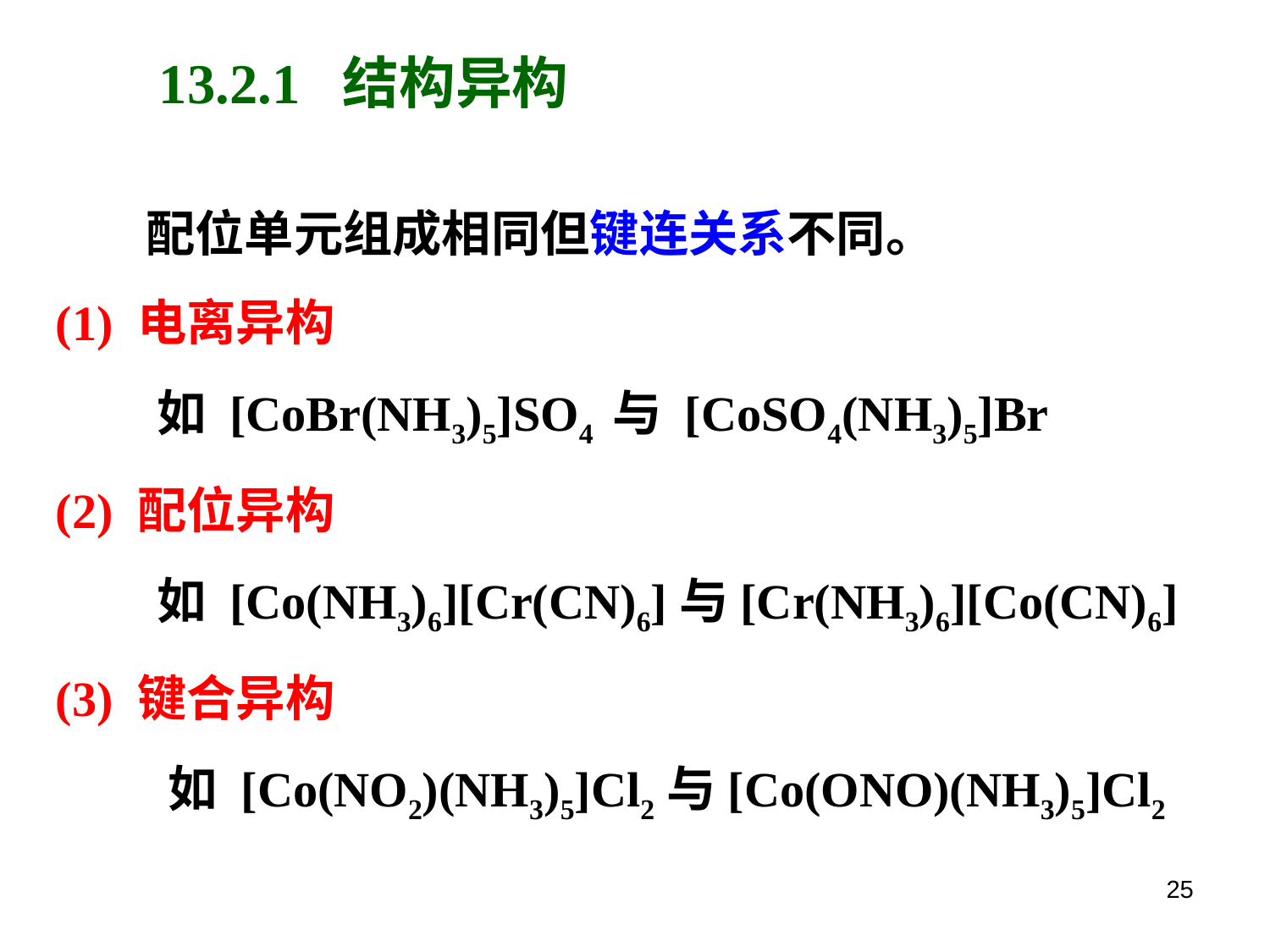

13.2.1  结构异构
       配位单元组成相同但键连关系不同。
(1) 电离异构
        如 [CoBr(NH3)5]SO4 与 [CoSO4(NH3)5]Br
(2) 配位异构
        如 [Co(NH3)6][Cr(CN)6]与[Cr(NH3)6][Co(CN)6]
(3) 键合异构
         如 [Co(NO2)(NH3)5]Cl2与[Co(ONO)(NH3)5]Cl2
25